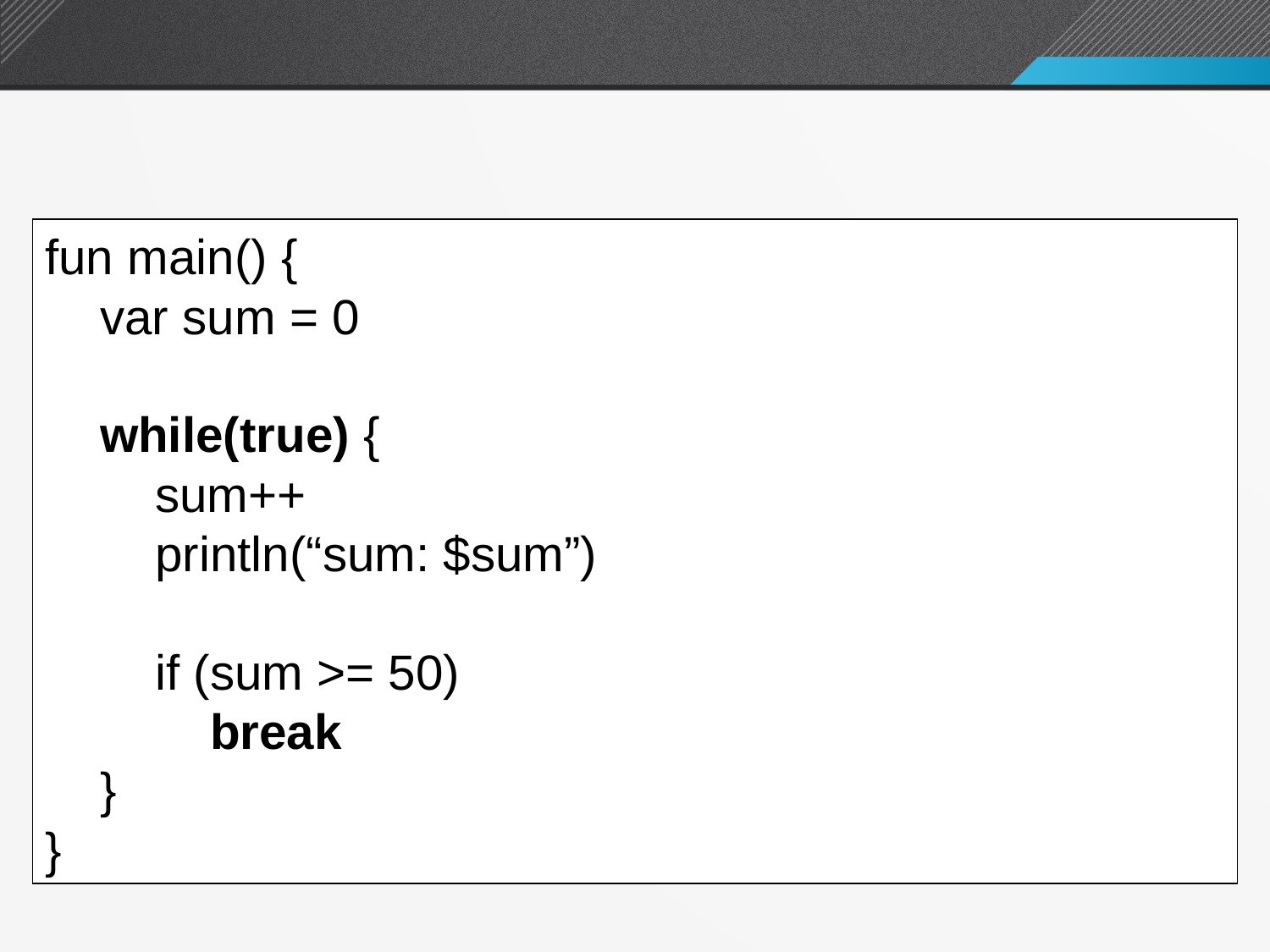

break 문을 통한 반복 중지
fun main() {
    var sum = 0

    while(true) {
        sum++
        println(“sum: $sum”)

        if (sum >= 50)
            break
    }
}